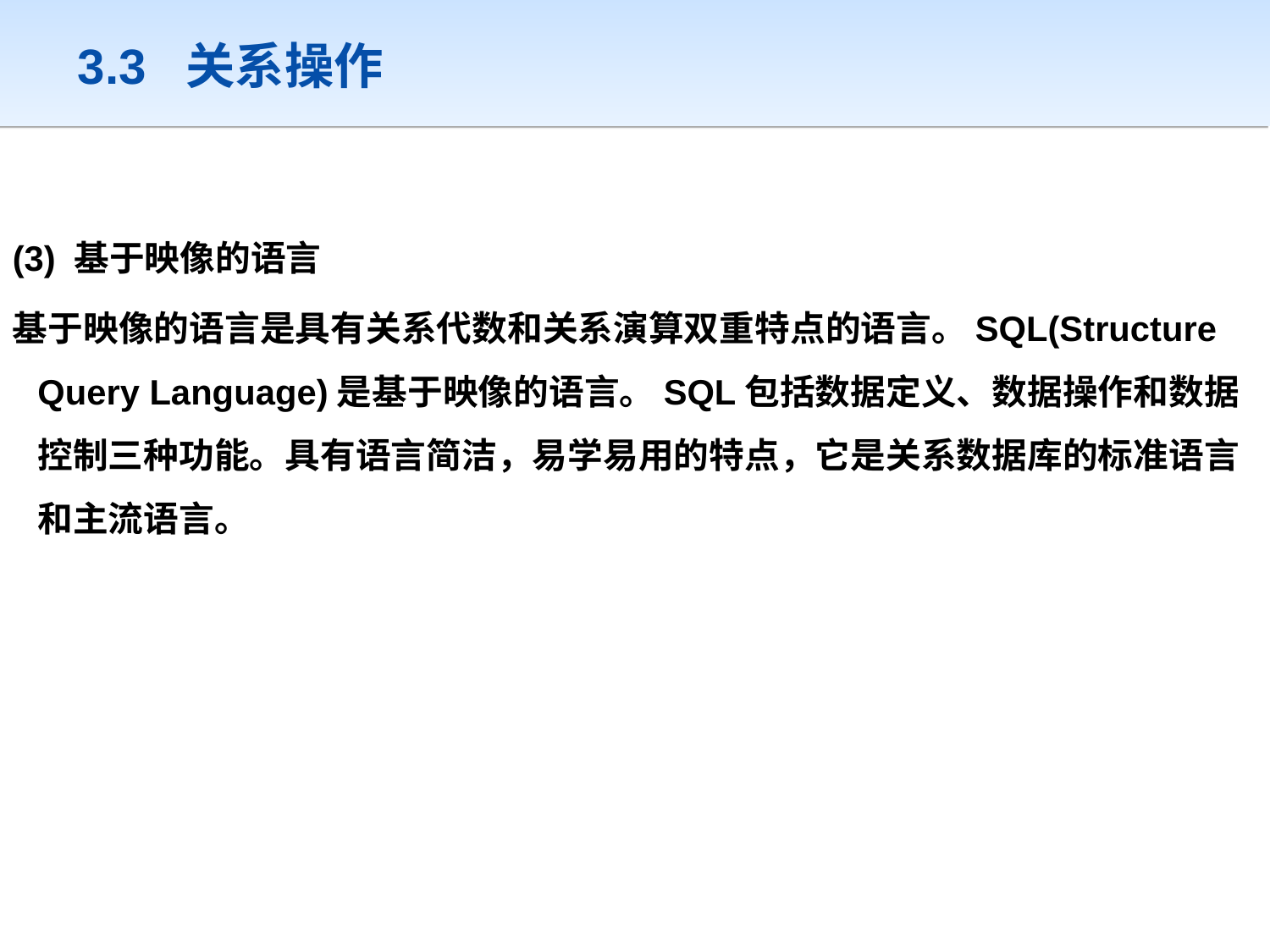

# 3.3  关系操作
(3) 基于映像的语言
基于映像的语言是具有关系代数和关系演算双重特点的语言。SQL(Structure Query Language)是基于映像的语言。SQL包括数据定义、数据操作和数据控制三种功能。具有语言简洁，易学易用的特点，它是关系数据库的标准语言和主流语言。